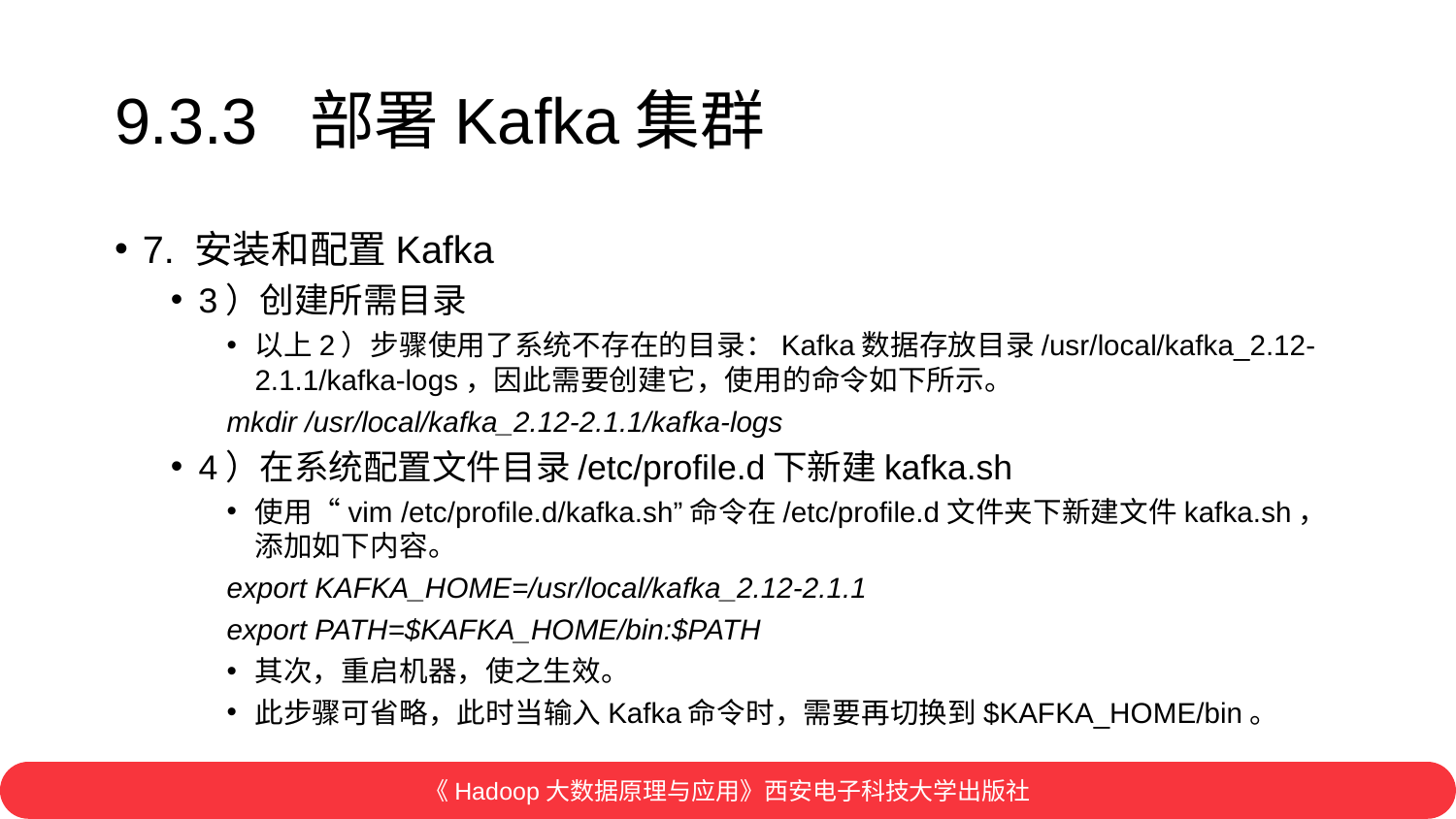

# 9.3.3  部署Kafka集群
7. 安装和配置Kafka
3）创建所需目录
以上2）步骤使用了系统不存在的目录：Kafka数据存放目录/usr/local/kafka_2.12-2.1.1/kafka-logs，因此需要创建它，使用的命令如下所示。
mkdir /usr/local/kafka_2.12-2.1.1/kafka-logs
4）在系统配置文件目录/etc/profile.d下新建kafka.sh
使用“vim /etc/profile.d/kafka.sh”命令在/etc/profile.d文件夹下新建文件kafka.sh，添加如下内容。
export KAFKA_HOME=/usr/local/kafka_2.12-2.1.1
export PATH=$KAFKA_HOME/bin:$PATH
其次，重启机器，使之生效。
此步骤可省略，此时当输入Kafka命令时，需要再切换到$KAFKA_HOME/bin。